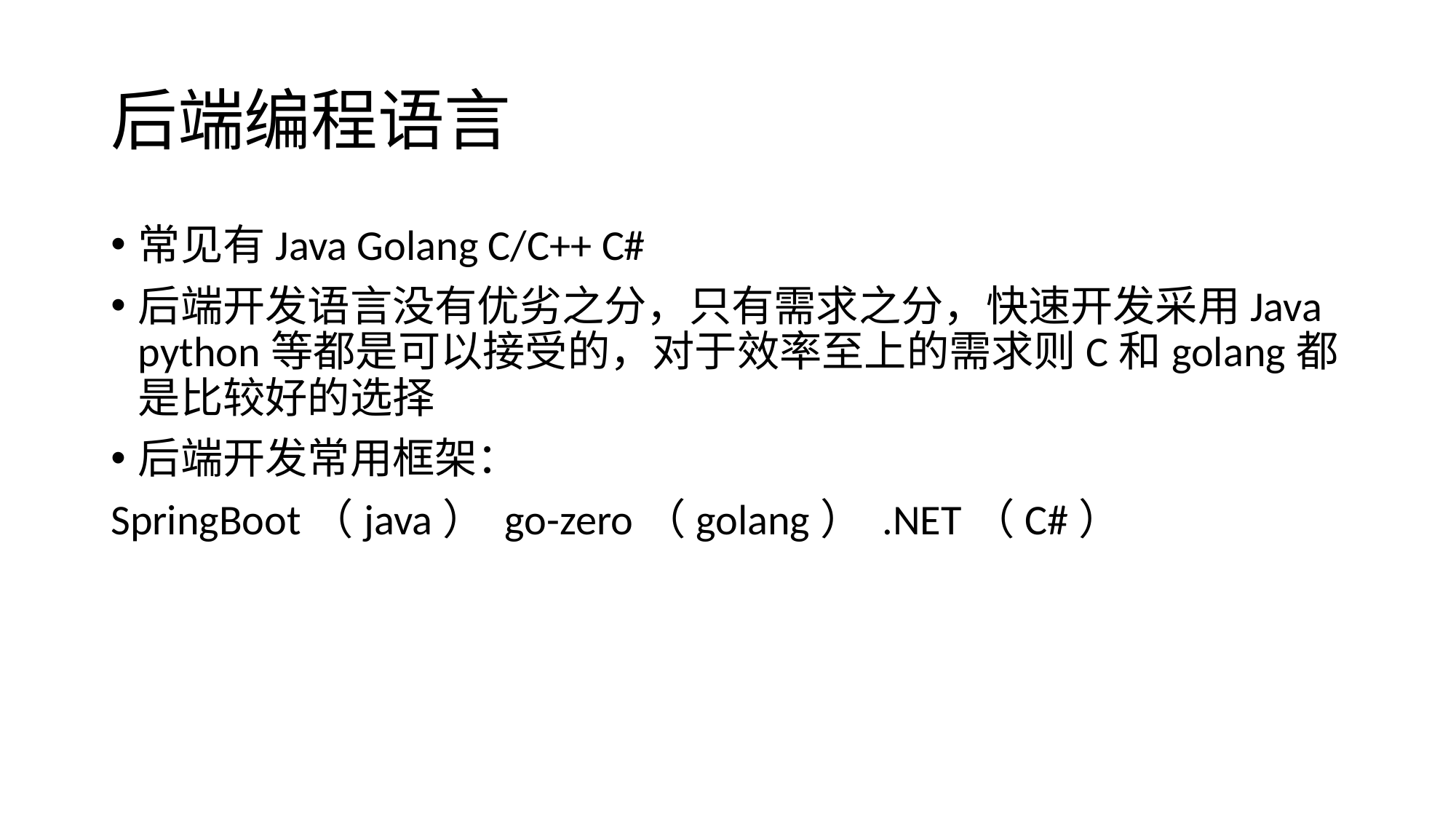

# 后端编程语言
常见有Java Golang C/C++ C#
后端开发语言没有优劣之分，只有需求之分，快速开发采用Java python等都是可以接受的，对于效率至上的需求则C和golang都是比较好的选择
后端开发常用框架：
SpringBoot（java） go-zero（golang） .NET（C#）